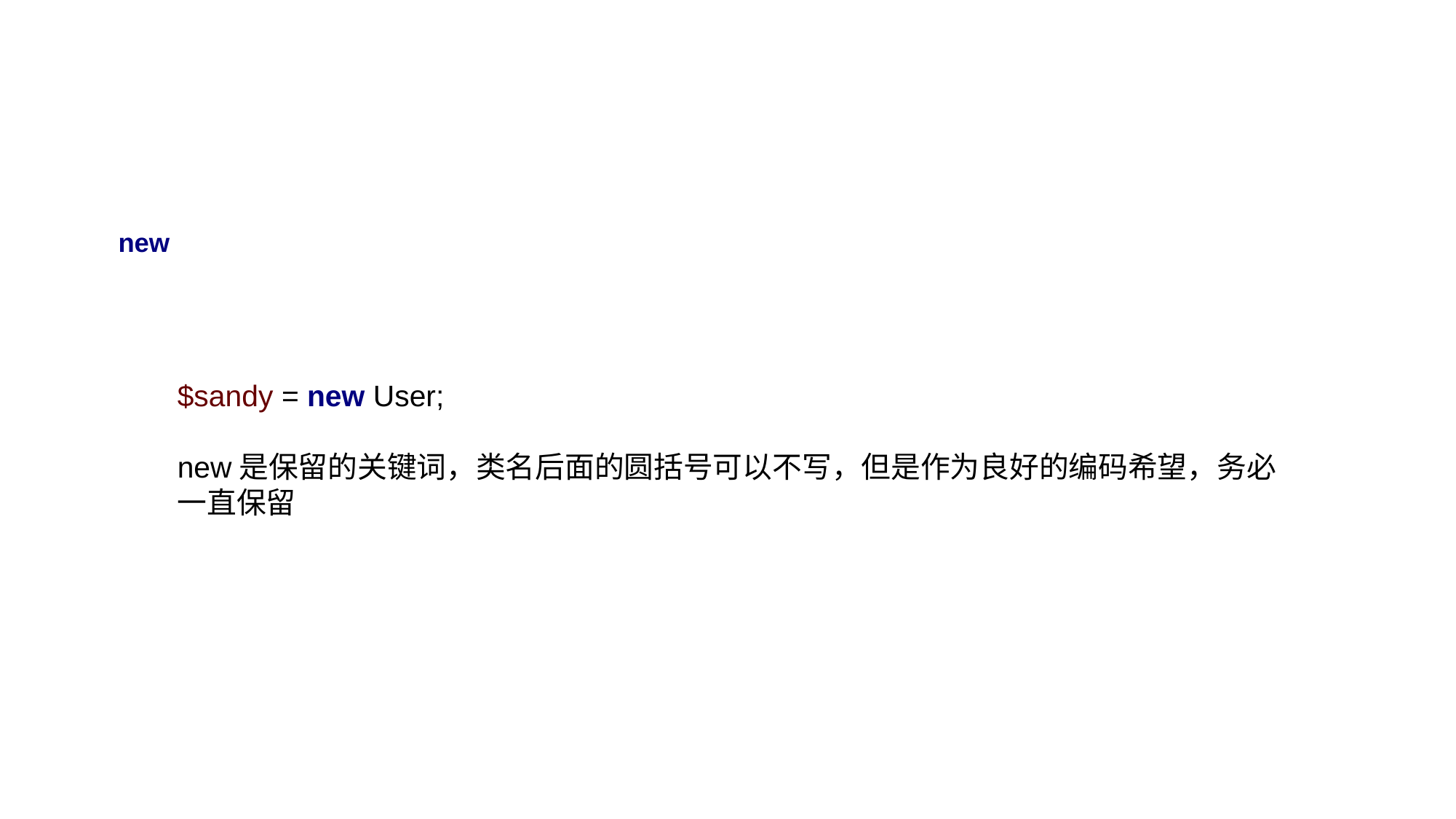

new
$sandy = new User;

new是保留的关键词，类名后面的圆括号可以不写，但是作为良好的编码希望，务必一直保留